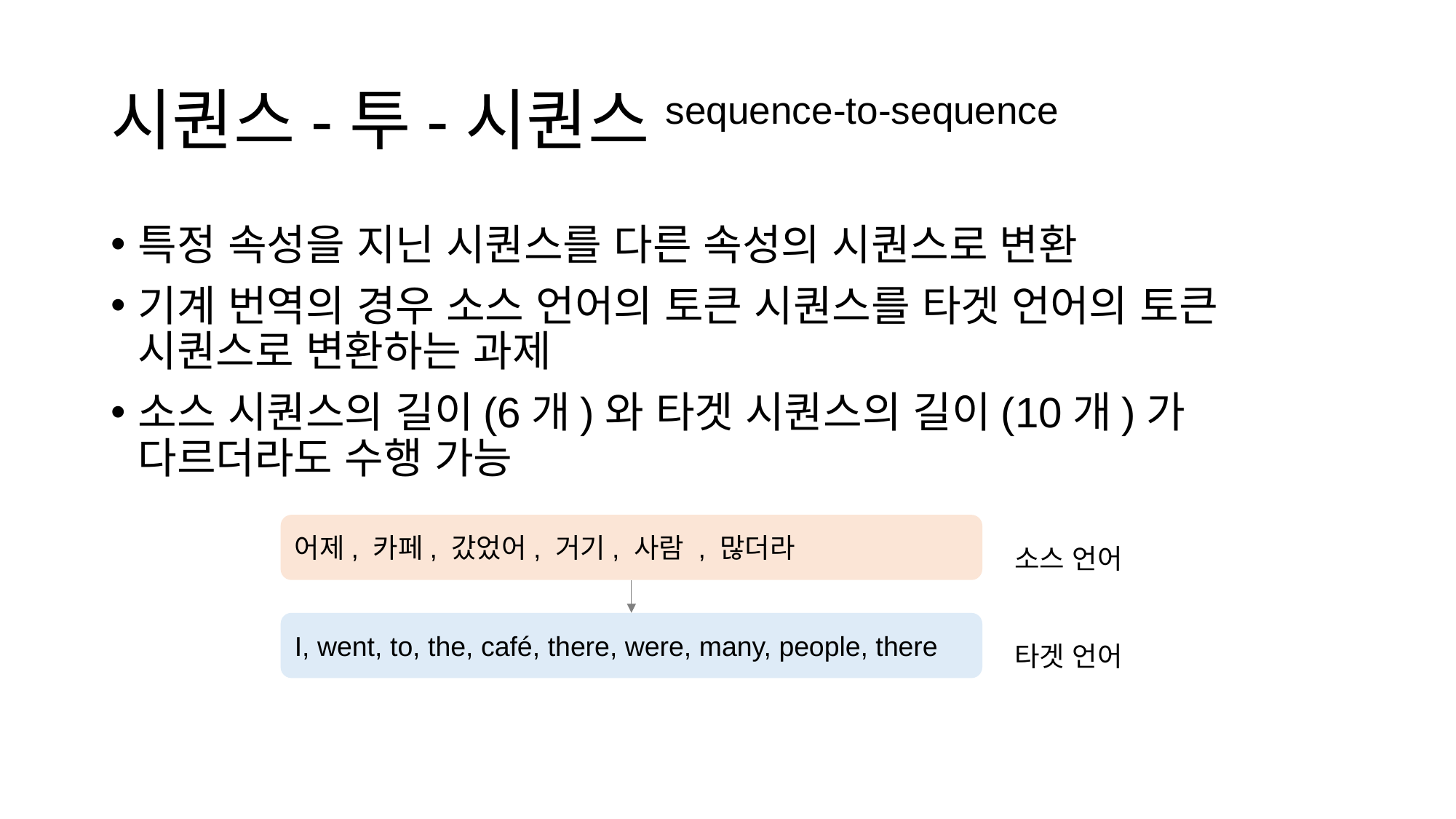

# 시퀀스-투-시퀀스sequence-to-sequence
특정 속성을 지닌 시퀀스를 다른 속성의 시퀀스로 변환
기계 번역의 경우 소스 언어의 토큰 시퀀스를 타겟 언어의 토큰 시퀀스로 변환하는 과제
소스 시퀀스의 길이(6개)와 타겟 시퀀스의 길이(10개)가 다르더라도 수행 가능

어제, 카페, 갔었어, 거기, 사람 , 많더라
소스 언어
I, went, to, the, café, there, were, many, people, there
타겟 언어